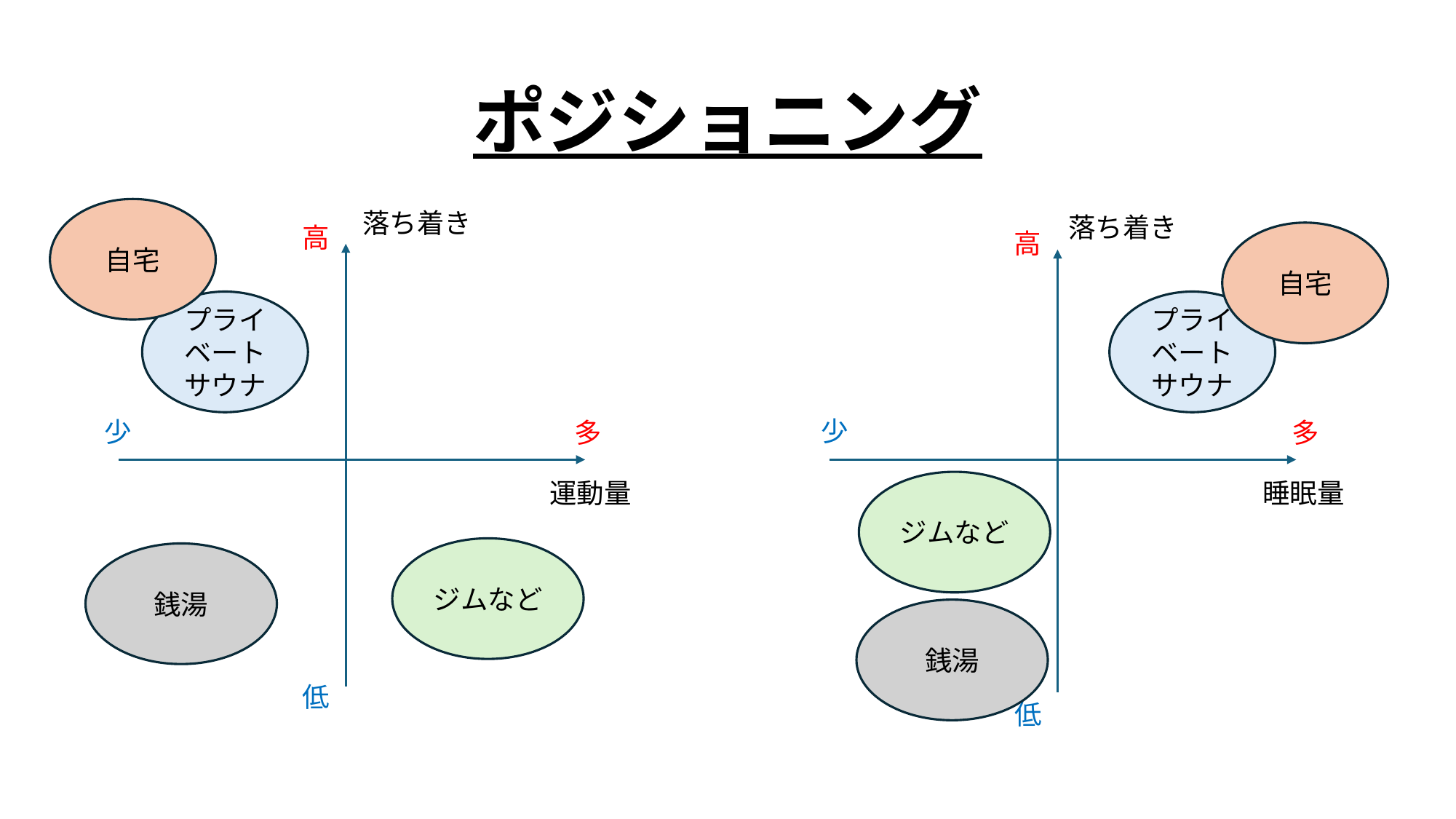

ポジショニング
自宅
落ち着き
落ち着き
高
高
自宅
プライベートサウナ
プライベートサウナ
少
少
多
多
運動量
睡眠量
ジムなど
ジムなど
銭湯
銭湯
低
低